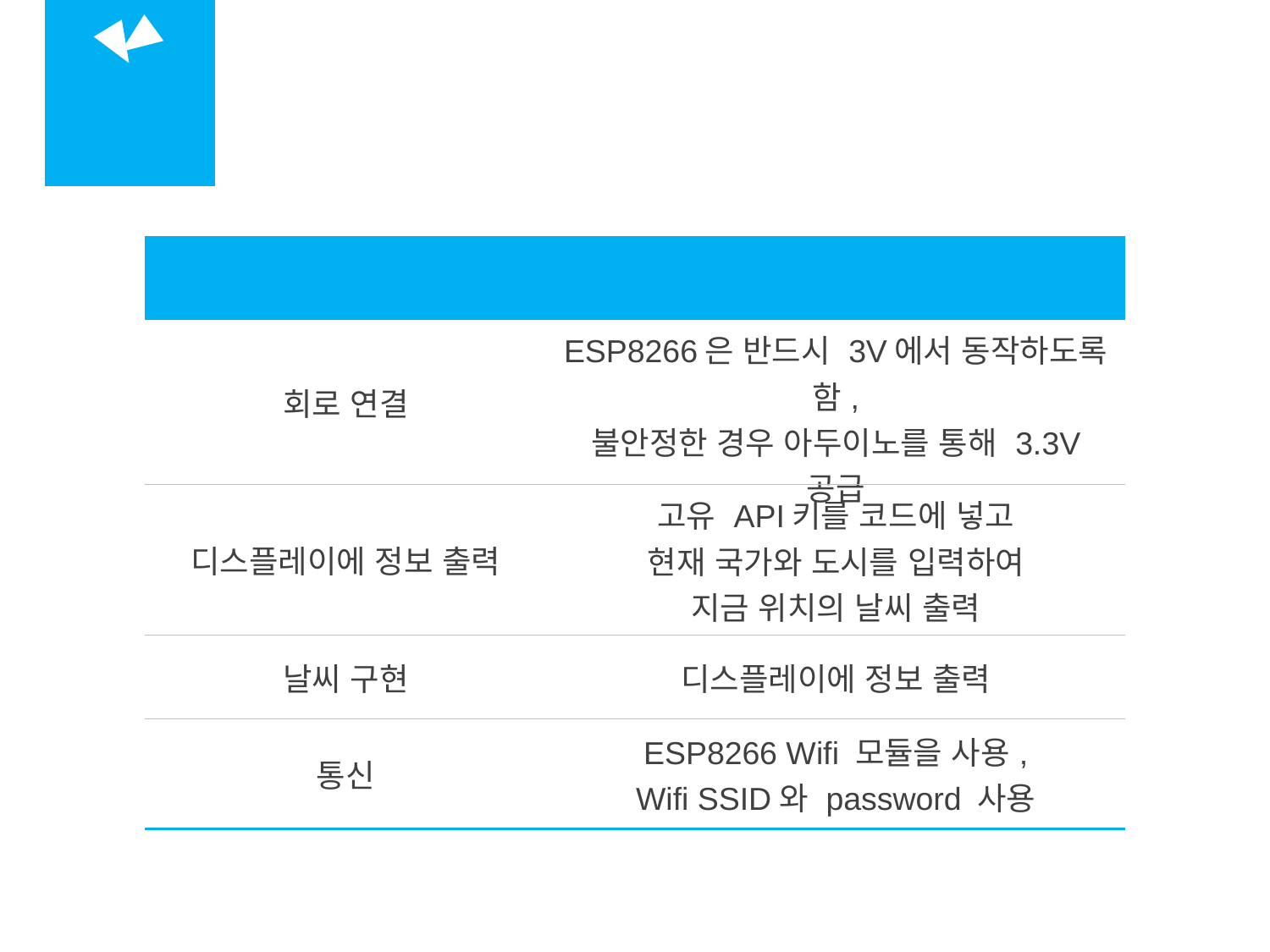

05
날씨 위젯
| 조사 내용 | 날씨 위젯 |
| --- | --- |
| 회로 연결 | ESP8266은 반드시 3V에서 동작하도록 함, 불안정한 경우 아두이노를 통해 3.3V 공급 |
| 디스플레이에 정보 출력 | 고유 API키를 코드에 넣고 현재 국가와 도시를 입력하여 지금 위치의 날씨 출력 |
| 날씨 구현 | 디스플레이에 정보 출력 |
| 통신 | ESP8266 Wifi 모듈을 사용, Wifi SSID와 password 사용 |